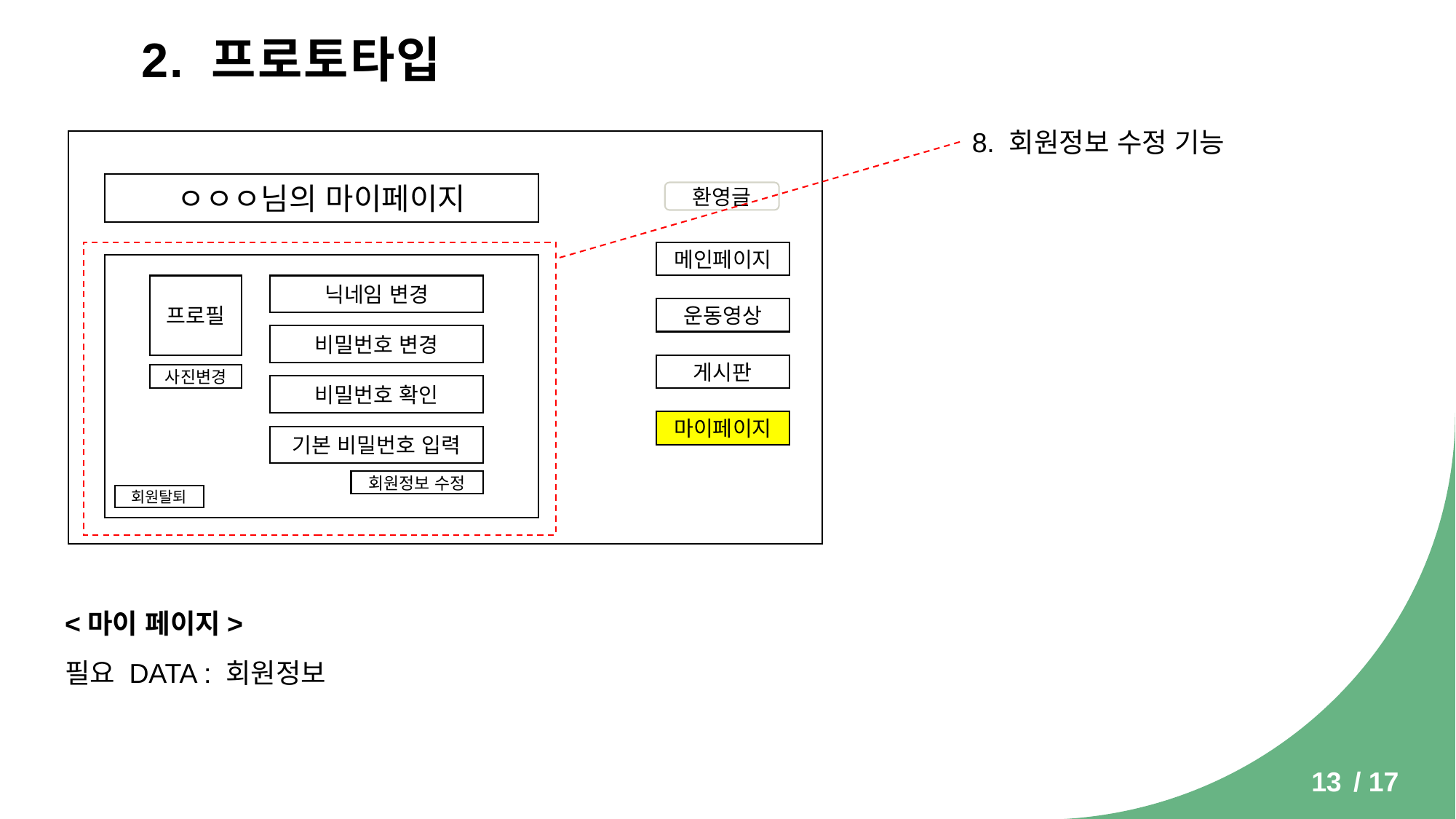

# 2. 프로토타입
8. 회원정보 수정 기능

ㅇㅇㅇ님의 마이페이지
환영글

메인페이지

프로필
닉네임 변경
운동영상
비밀번호 변경
게시판
사진변경
비밀번호 확인
마이페이지
기본 비밀번호 입력
회원정보 수정
회원탈퇴
<마이 페이지>
필요 DATA : 회원정보
13